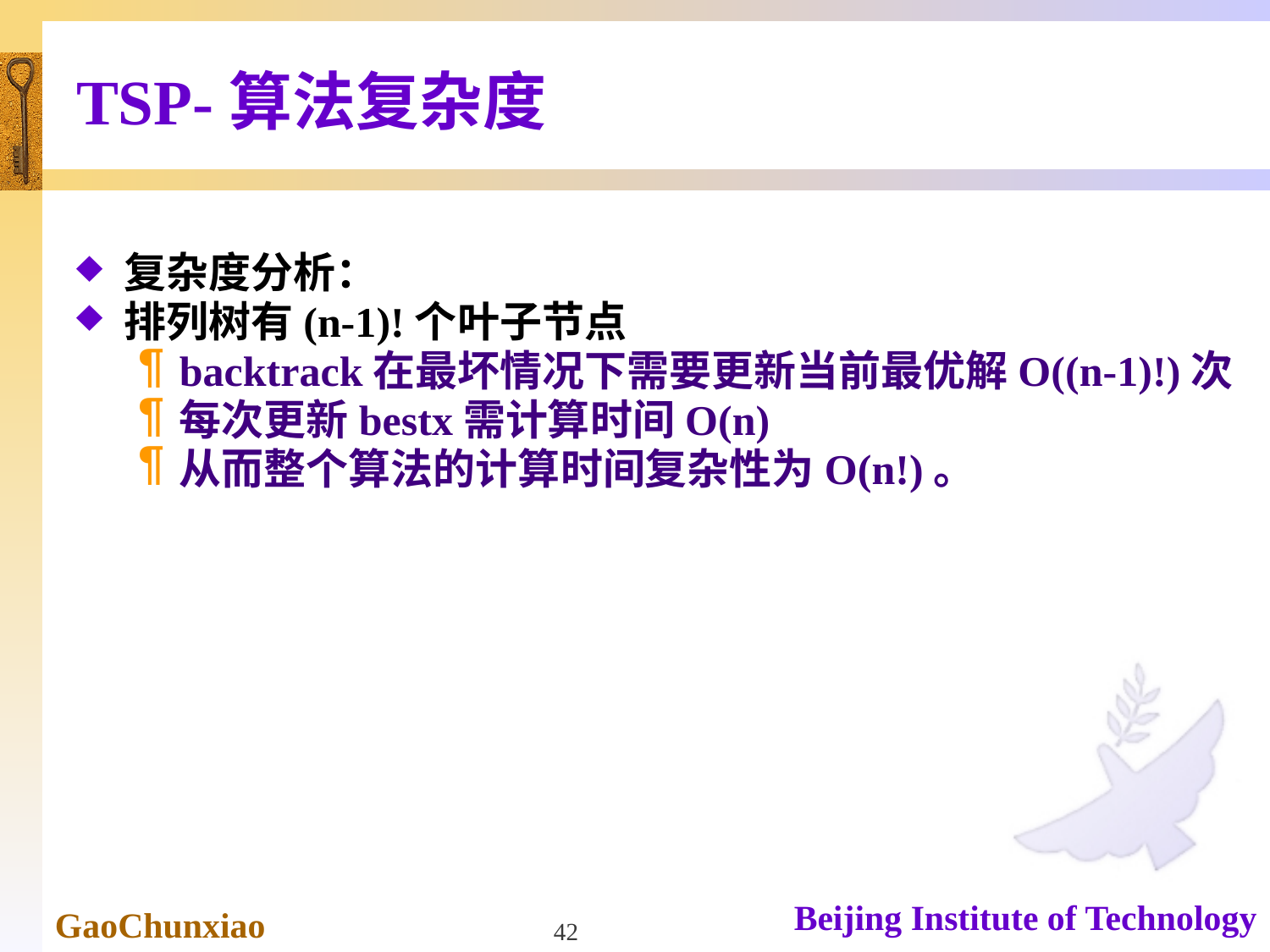

# TSP-算法复杂度

复杂度分析：
排列树有(n-1)!个叶子节点
backtrack在最坏情况下需要更新当前最优解O((n-1)!)次
每次更新bestx需计算时间O(n)
从而整个算法的计算时间复杂性为O(n!)。

42